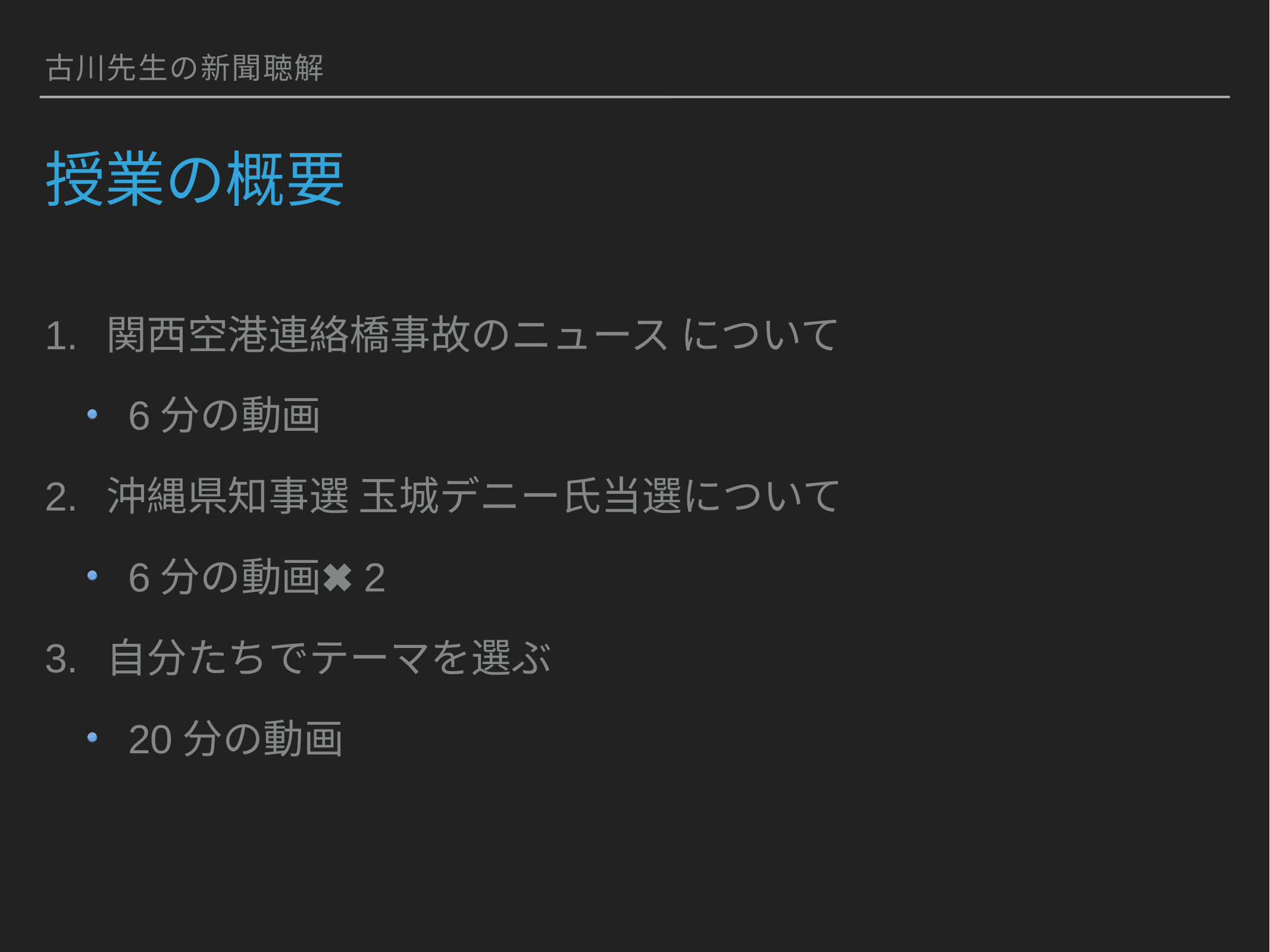

3
古川先生の新聞聴解
# 授業の概要
関西空港連絡橋事故のニュース について
6分の動画
沖縄県知事選 玉城デニー氏当選について
6分の動画✖️2
自分たちでテーマを選ぶ
20分の動画